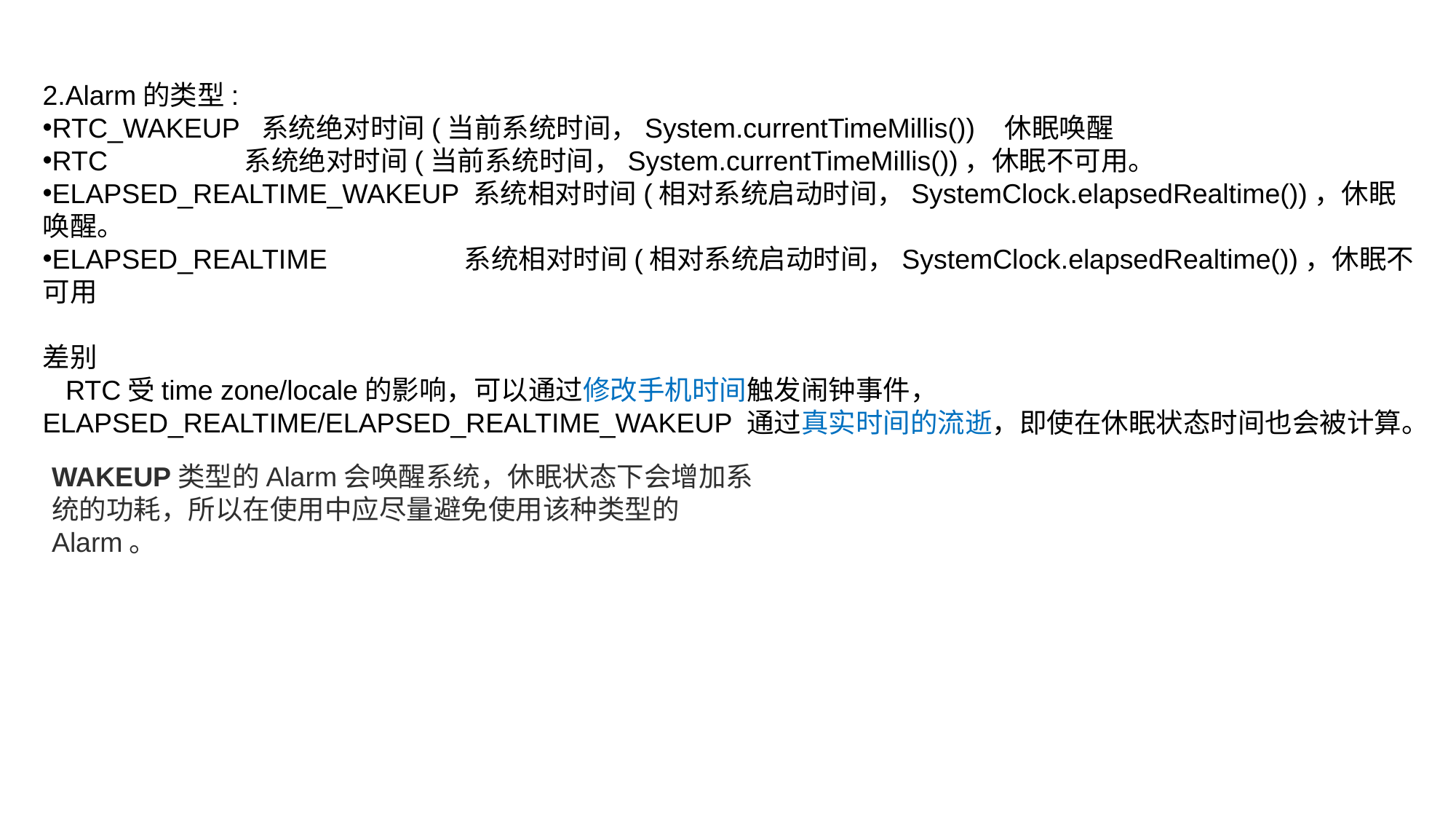

Alarm的类型:
RTC_WAKEUP  系统绝对时间(当前系统时间，System.currentTimeMillis())   休眠唤醒
RTC                 系统绝对时间(当前系统时间，System.currentTimeMillis())，休眠不可用。
ELAPSED_REALTIME_WAKEUP 系统相对时间(相对系统启动时间，SystemClock.elapsedRealtime())，休眠唤醒。
ELAPSED_REALTIME                 系统相对时间(相对系统启动时间，SystemClock.elapsedRealtime())，休眠不可用
差别
   RTC受time zone/locale的影响，可以通过修改手机时间触发闹钟事件，         ELAPSED_REALTIME/ELAPSED_REALTIME_WAKEUP 通过真实时间的流逝，即使在休眠状态时间也会被计算。
WAKEUP类型的Alarm会唤醒系统，休眠状态下会增加系统的功耗，所以在使用中应尽量避免使用该种类型的Alarm。